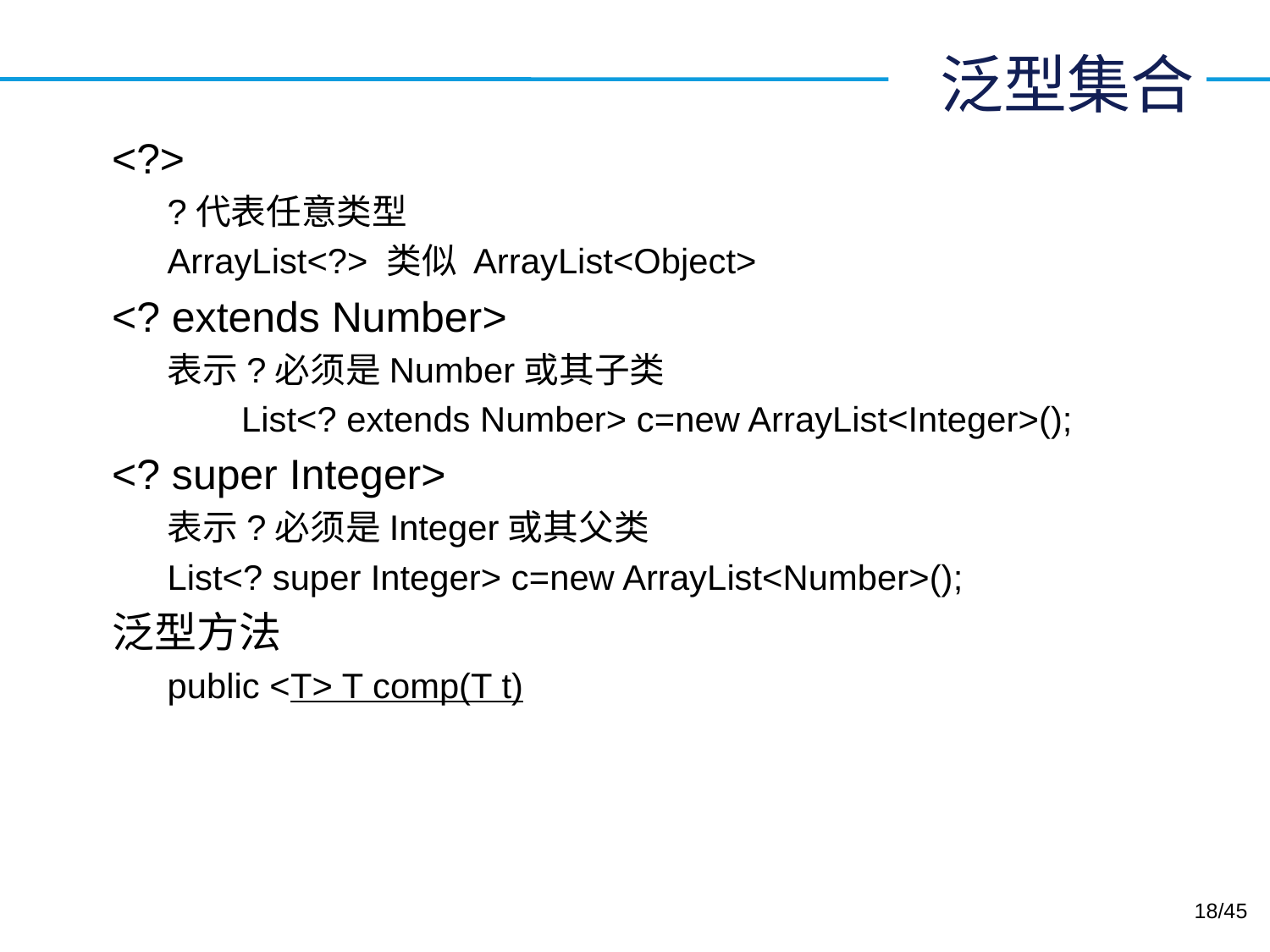

泛型集合
<?>
?代表任意类型
ArrayList<?> 类似 ArrayList<Object>
<? extends Number>
表示?必须是Number或其子类
	List<? extends Number> c=new ArrayList<Integer>();
<? super Integer>
表示?必须是Integer或其父类
List<? super Integer> c=new ArrayList<Number>();
泛型方法
public <T> T comp(T t)
18/45